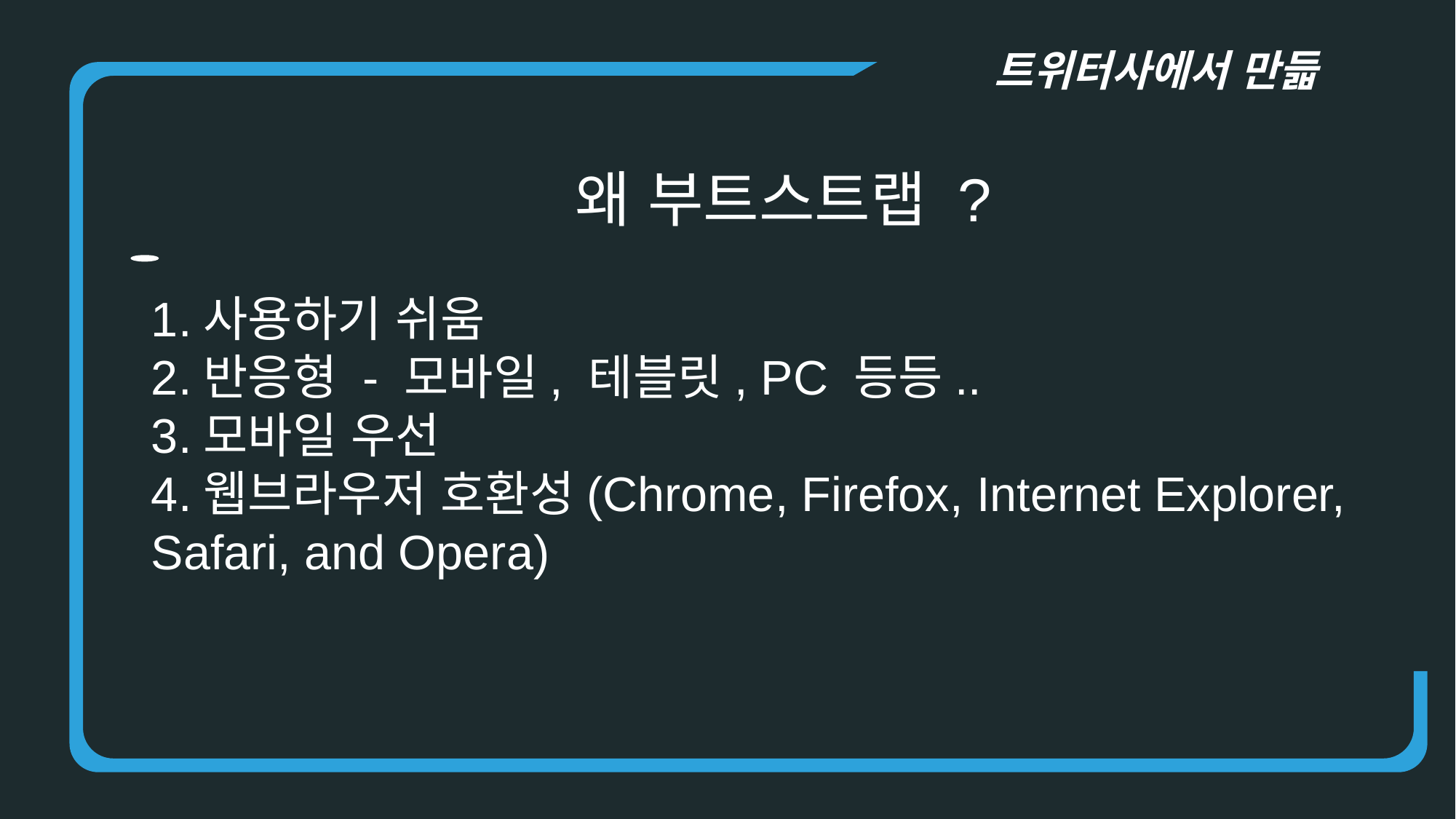

트위터사에서 만듧

 왜 부트스트랩 ?

1.사용하기 쉬움
2.반응형 - 모바일, 테블릿, PC 등등..
3.모바일 우선
4.웹브라우저 호환성(Chrome, Firefox, Internet Explorer, Safari, and Opera)